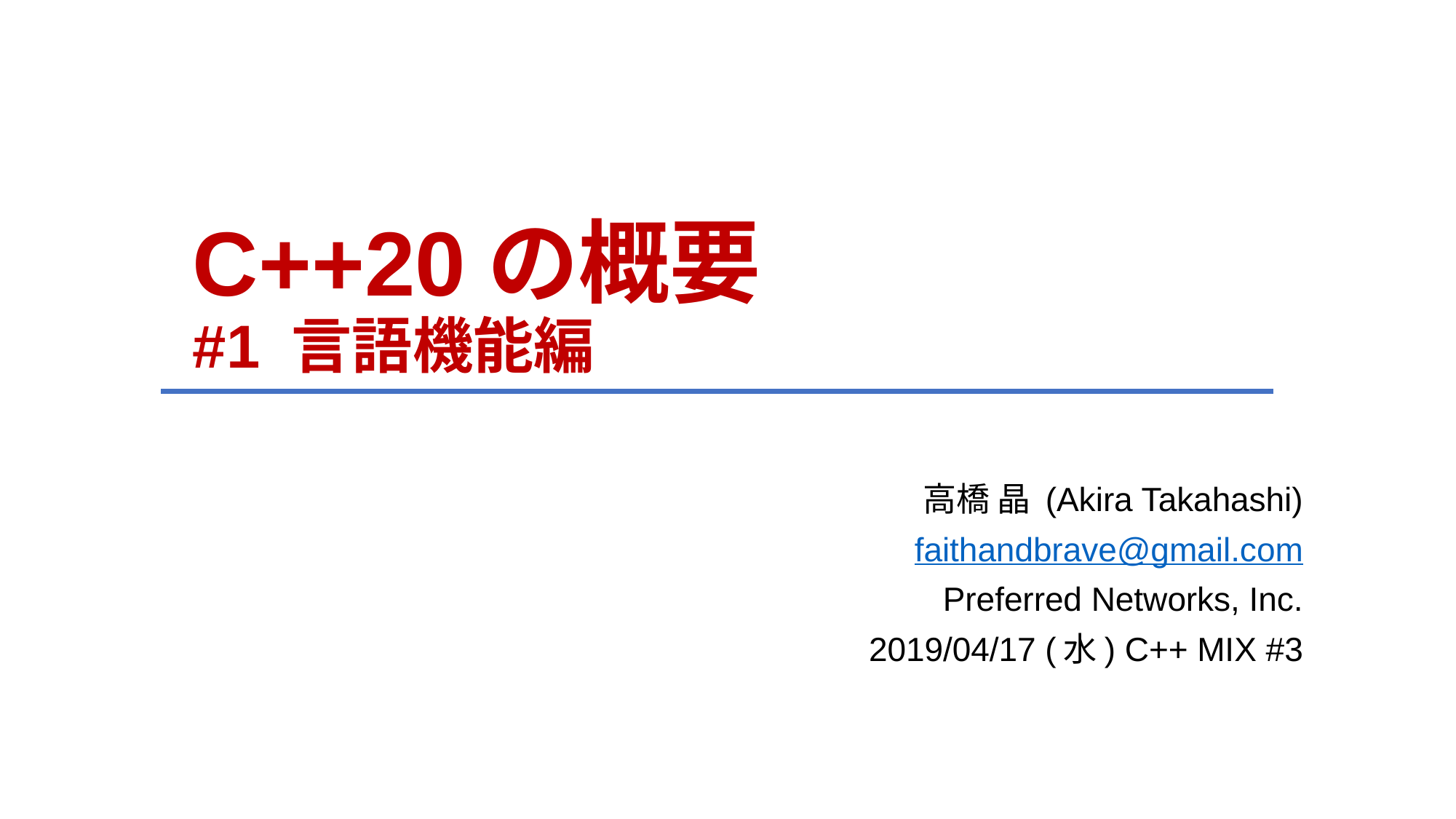

# C++20の概要 #1 言語機能編
高橋 晶 (Akira Takahashi)
faithandbrave@gmail.com
Preferred Networks, Inc.
2019/04/17 (水) C++ MIX #3